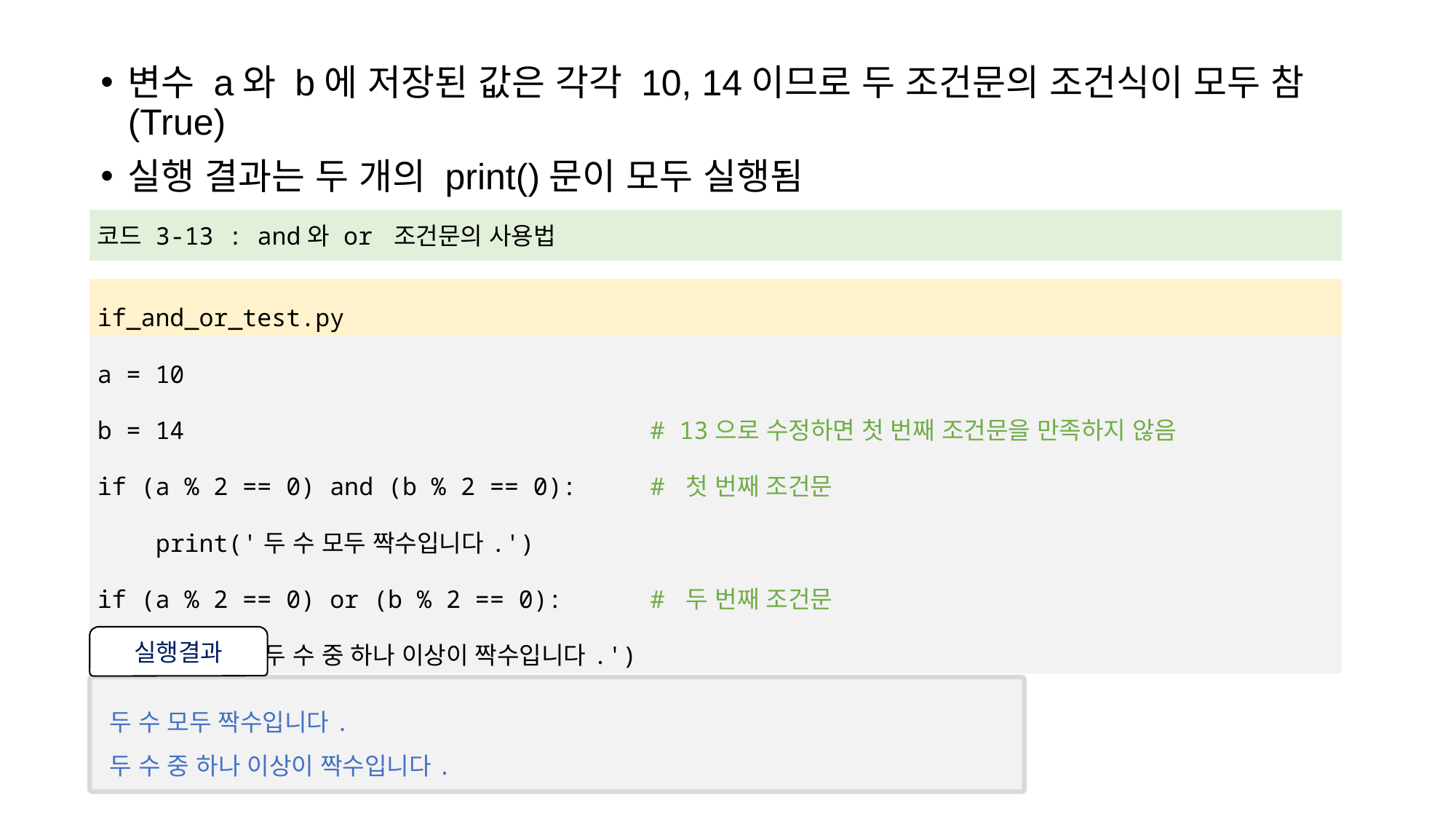

변수 a와 b에 저장된 값은 각각 10, 14이므로 두 조건문의 조건식이 모두 참(True)
실행 결과는 두 개의 print()문이 모두 실행됨
| 코드 3-13 : and와 or 조건문의 사용법 |
| --- |
|  |
| if\_and\_or\_test.py |
| a = 10 b = 14 # 13으로 수정하면 첫 번째 조건문을 만족하지 않음 if (a % 2 == 0) and (b % 2 == 0): # 첫 번째 조건문 print('두 수 모두 짝수입니다.') if (a % 2 == 0) or (b % 2 == 0): # 두 번째 조건문 print('두 수 중 하나 이상이 짝수입니다.') |
실행결과

두 수 모두 짝수입니다.
두 수 중 하나 이상이 짝수입니다.